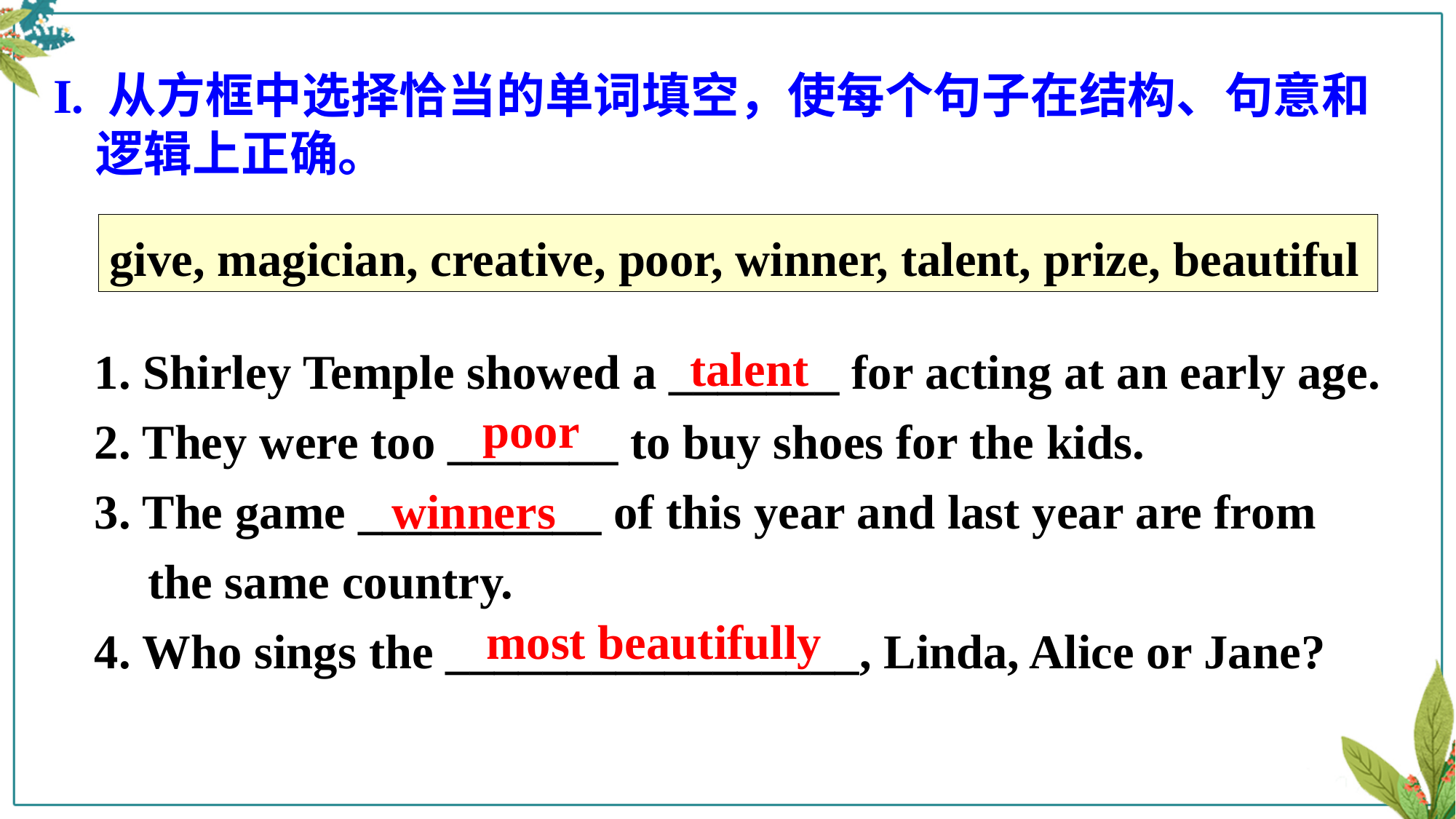

I. 从方框中选择恰当的单词填空，使每个句子在结构、句意和逻辑上正确。
give, magician, creative, poor, winner, talent, prize, beautiful
1. Shirley Temple showed a _______ for acting at an early age.
2. They were too _______ to buy shoes for the kids.
3. The game __________ of this year and last year are from the same country.
4. Who sings the _________________, Linda, Alice or Jane?
talent
poor
winners
most beautifully